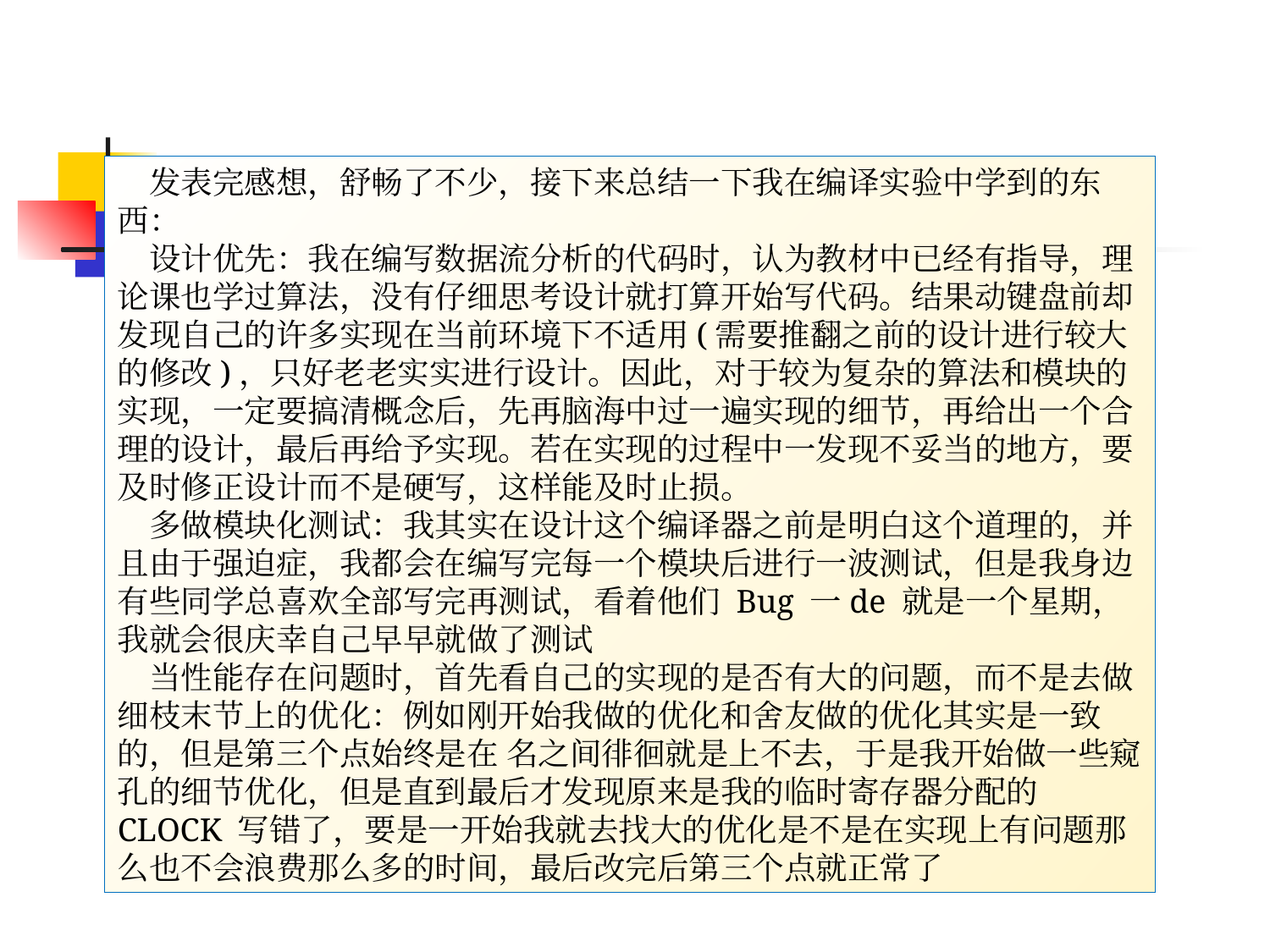

发表完感想，舒畅了不少，接下来总结一下我在编译实验中学到的东西：
   设计优先：我在编写数据流分析的代码时，认为教材中已经有指导，理论课也学过算法，没有仔细思考设计就打算开始写代码。结果动键盘前却发现自己的许多实现在当前环境下不适用(需要推翻之前的设计进行较大的修改)，只好老老实实进行设计。因此，对于较为复杂的算法和模块的实现，一定要搞清概念后，先再脑海中过一遍实现的细节，再给出一个合理的设计，最后再给予实现。若在实现的过程中一发现不妥当的地方，要及时修正设计而不是硬写，这样能及时止损。
   多做模块化测试：我其实在设计这个编译器之前是明白这个道理的，并且由于强迫症，我都会在编写完每一个模块后进行一波测试，但是我身边有些同学总喜欢全部写完再测试，看着他们 Bug 一de 就是一个星期，我就会很庆幸自己早早就做了测试
   当性能存在问题时，首先看自己的实现的是否有大的问题，而不是去做细枝末节上的优化：例如刚开始我做的优化和舍友做的优化其实是一致的，但是第三个点始终是在 名之间徘徊就是上不去，于是我开始做一些窥孔的细节优化，但是直到最后才发现原来是我的临时寄存器分配的 CLOCK 写错了，要是一开始我就去找大的优化是不是在实现上有问题那么也不会浪费那么多的时间，最后改完后第三个点就正常了